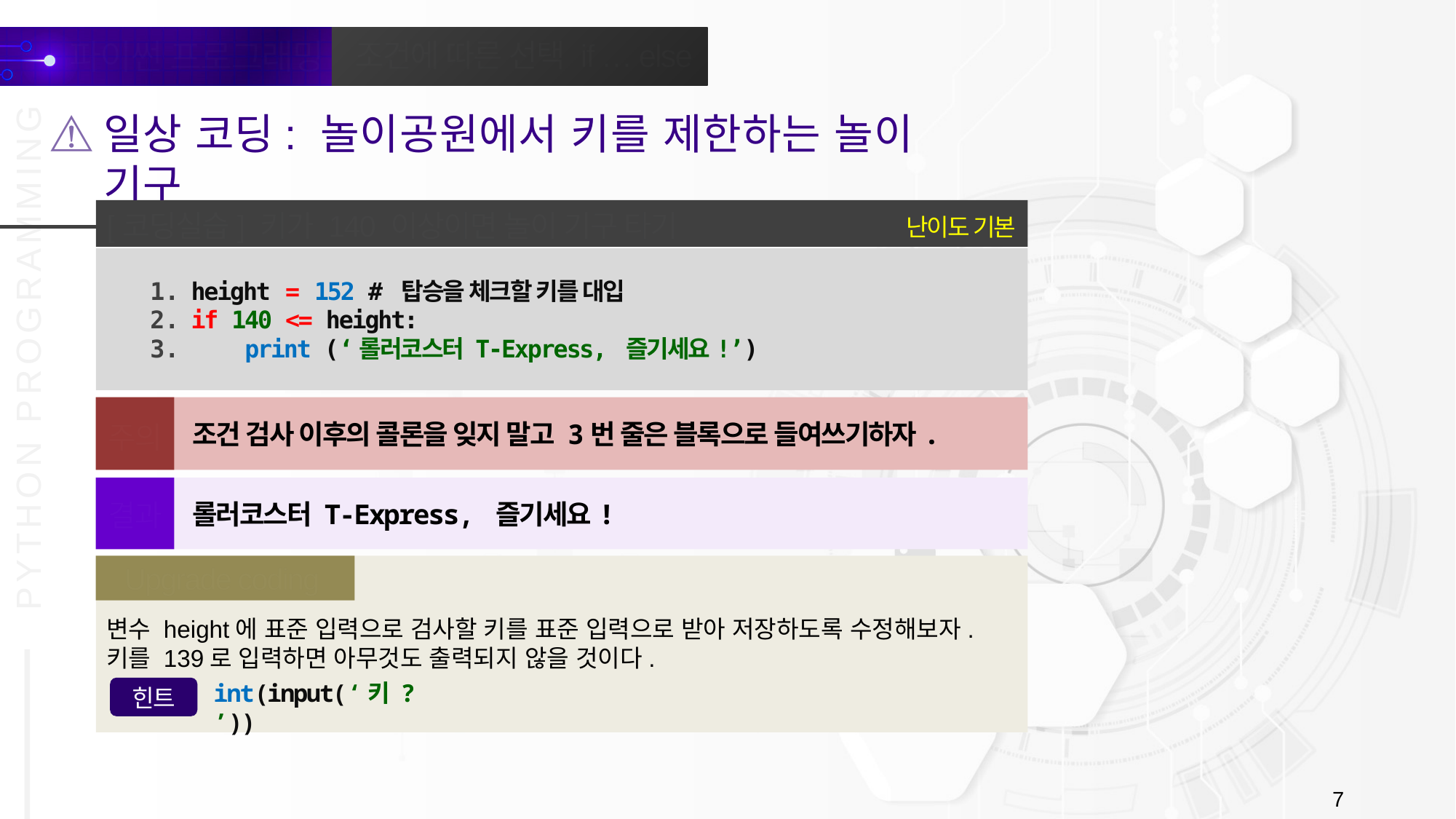

일상 코딩: 놀이공원에서 키를 제한하는 놀이 기구

난이도 기본
[코딩실습] 키가 140 이상이면 놀이 기구 타기
height = 152 # 탑승을 체크할 키를 대입
if 140 <= height:
    print (‘롤러코스터 T-Express, 즐기세요!’)
조건 검사 이후의 콜론을 잊지 말고 3번 줄은 블록으로 들여쓰기하자.

주의
롤러코스터 T-Express, 즐기세요!

결과

Upgrade coding
변수 height에 표준 입력으로 검사할 키를 표준 입력으로 받아 저장하도록 수정해보자.
키를 139로 입력하면 아무것도 출력되지 않을 것이다.
int(input(‘키 ?’))
힌트

7